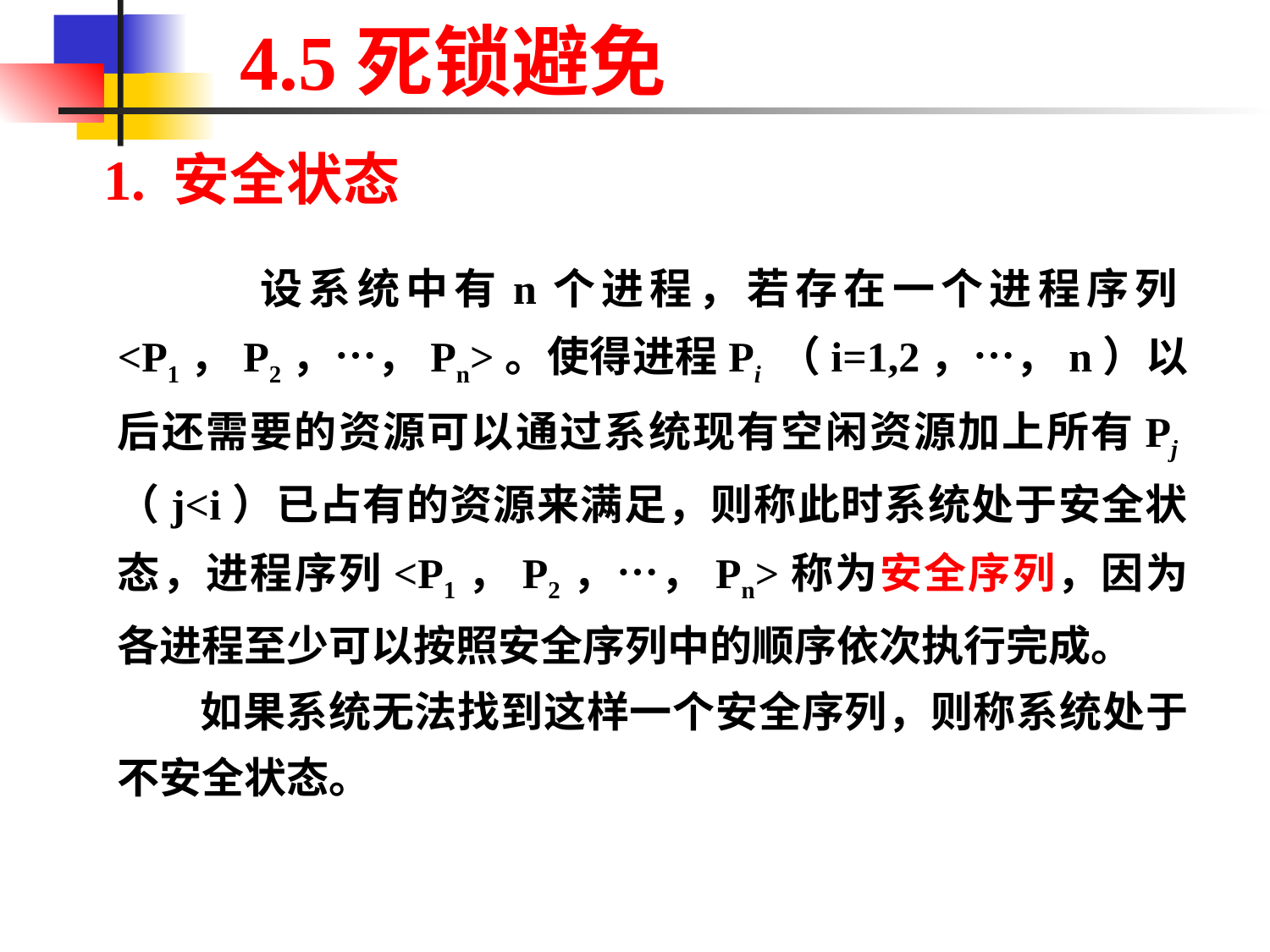

# 4.5死锁避免
1. 安全状态
        设系统中有n个进程，若存在一个进程序列<P1，P2，…，Pn>。使得进程Pi （i=1,2，…，n）以后还需要的资源可以通过系统现有空闲资源加上所有Pj（j<i）已占有的资源来满足，则称此时系统处于安全状态，进程序列<P1，P2，…，Pn>称为安全序列，因为各进程至少可以按照安全序列中的顺序依次执行完成。
       如果系统无法找到这样一个安全序列，则称系统处于不安全状态。